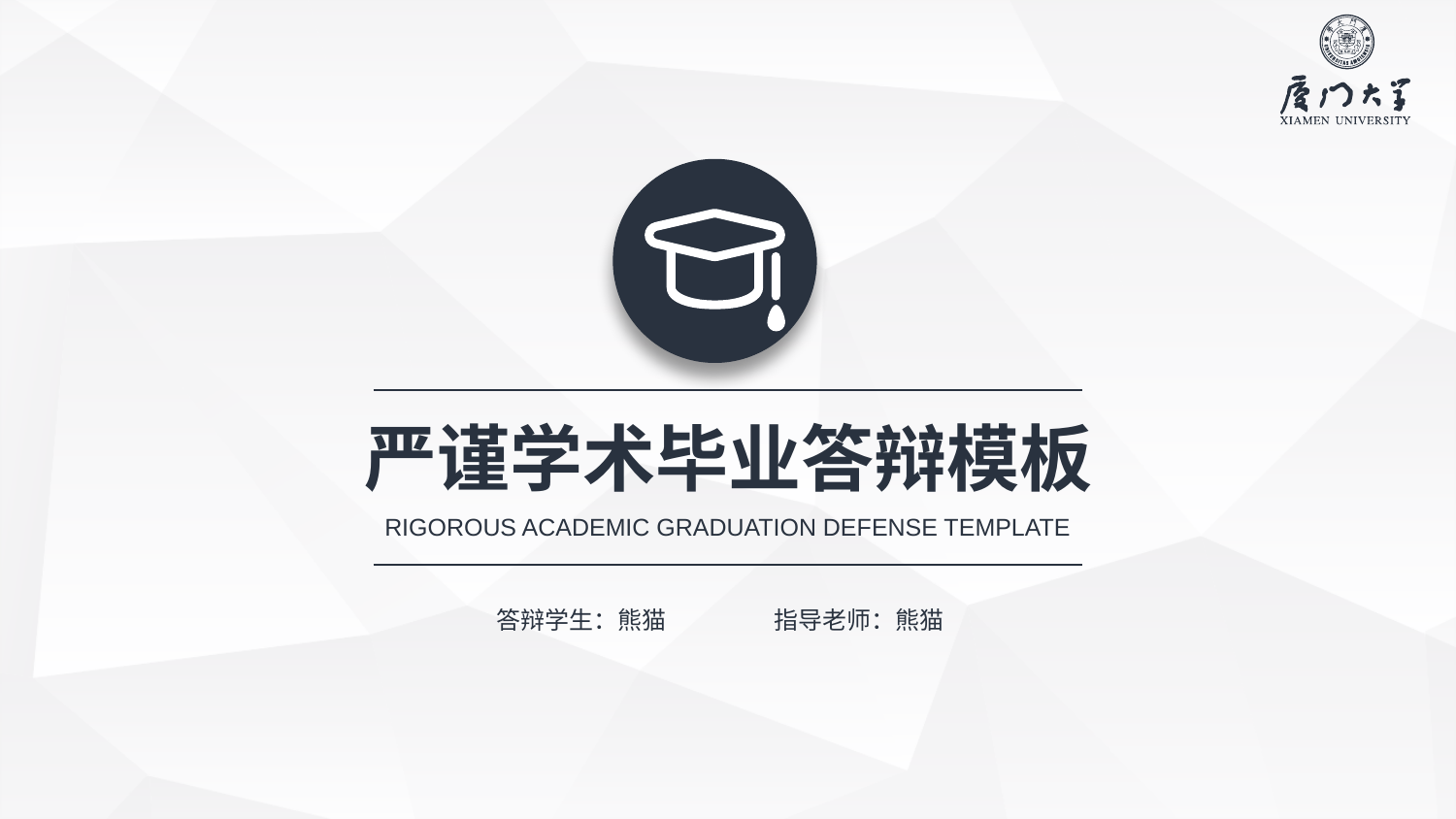

严谨学术毕业答辩模板
RIGOROUS ACADEMIC GRADUATION DEFENSE TEMPLATE
答辩学生：熊猫
指导老师：熊猫